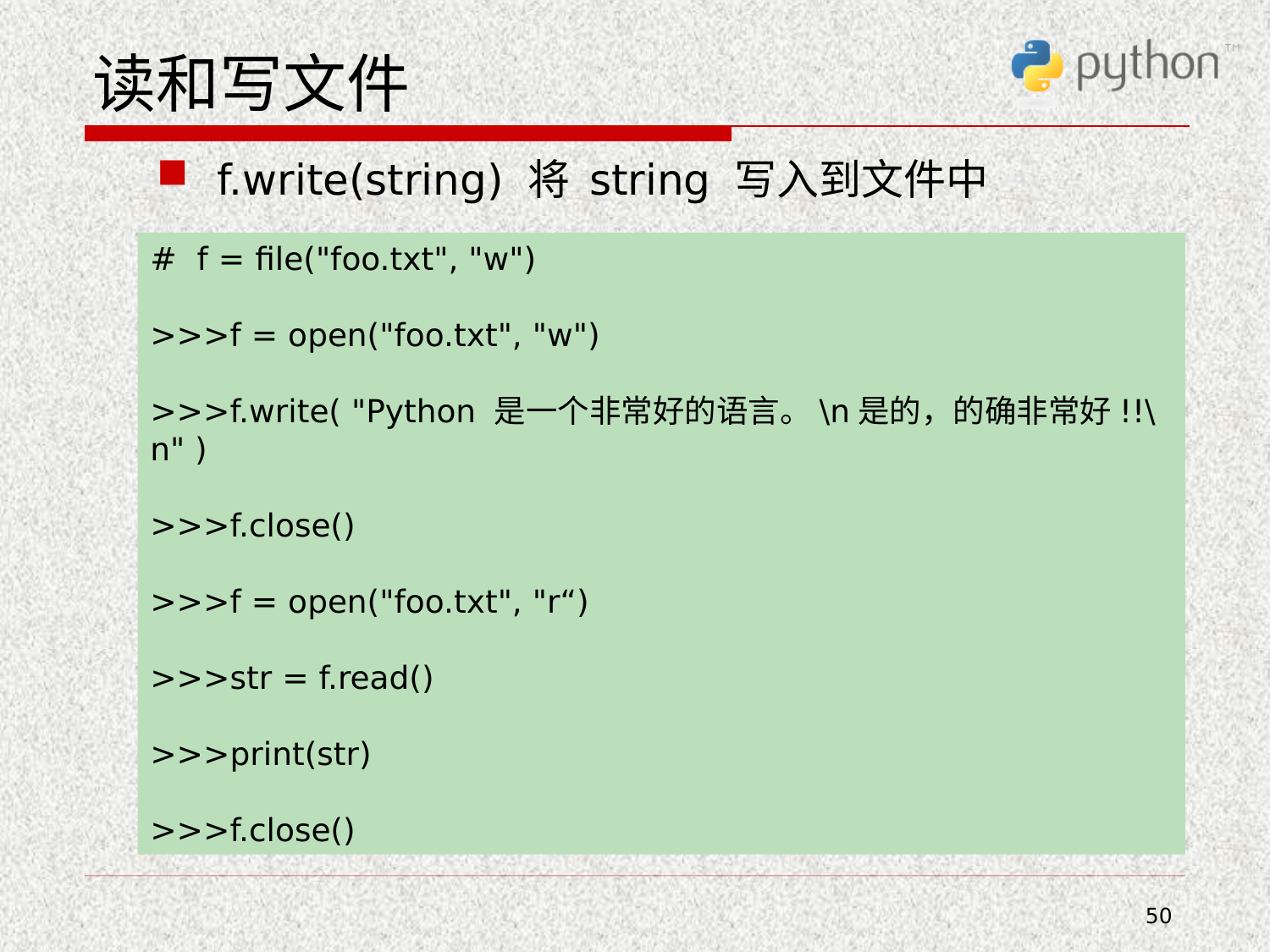

# 读和写文件
f.write(string) 将 string 写入到文件中

#  f = file("foo.txt", "w")

>>>f = open("foo.txt", "w")

>>>f.write( "Python 是一个非常好的语言。\n是的，的确非常好!!\n" )

>>>f.close()

>>>f = open("foo.txt", "r“)

>>>str = f.read()

>>>print(str)

>>>f.close()
50